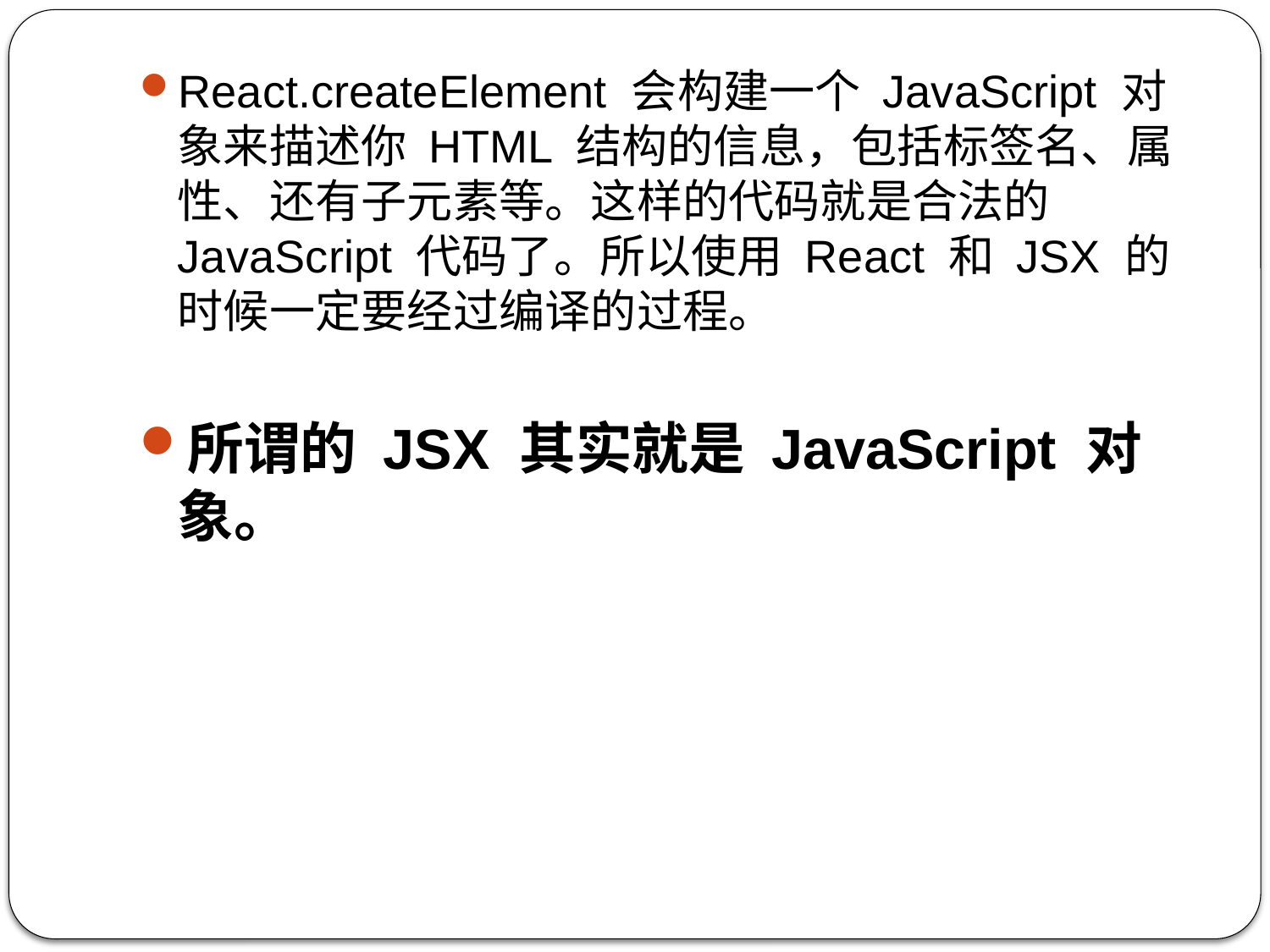

React.createElement 会构建一个 JavaScript 对象来描述你 HTML 结构的信息，包括标签名、属性、还有子元素等。这样的代码就是合法的 JavaScript 代码了。所以使用 React 和 JSX 的时候一定要经过编译的过程。

所谓的 JSX 其实就是 JavaScript 对象。